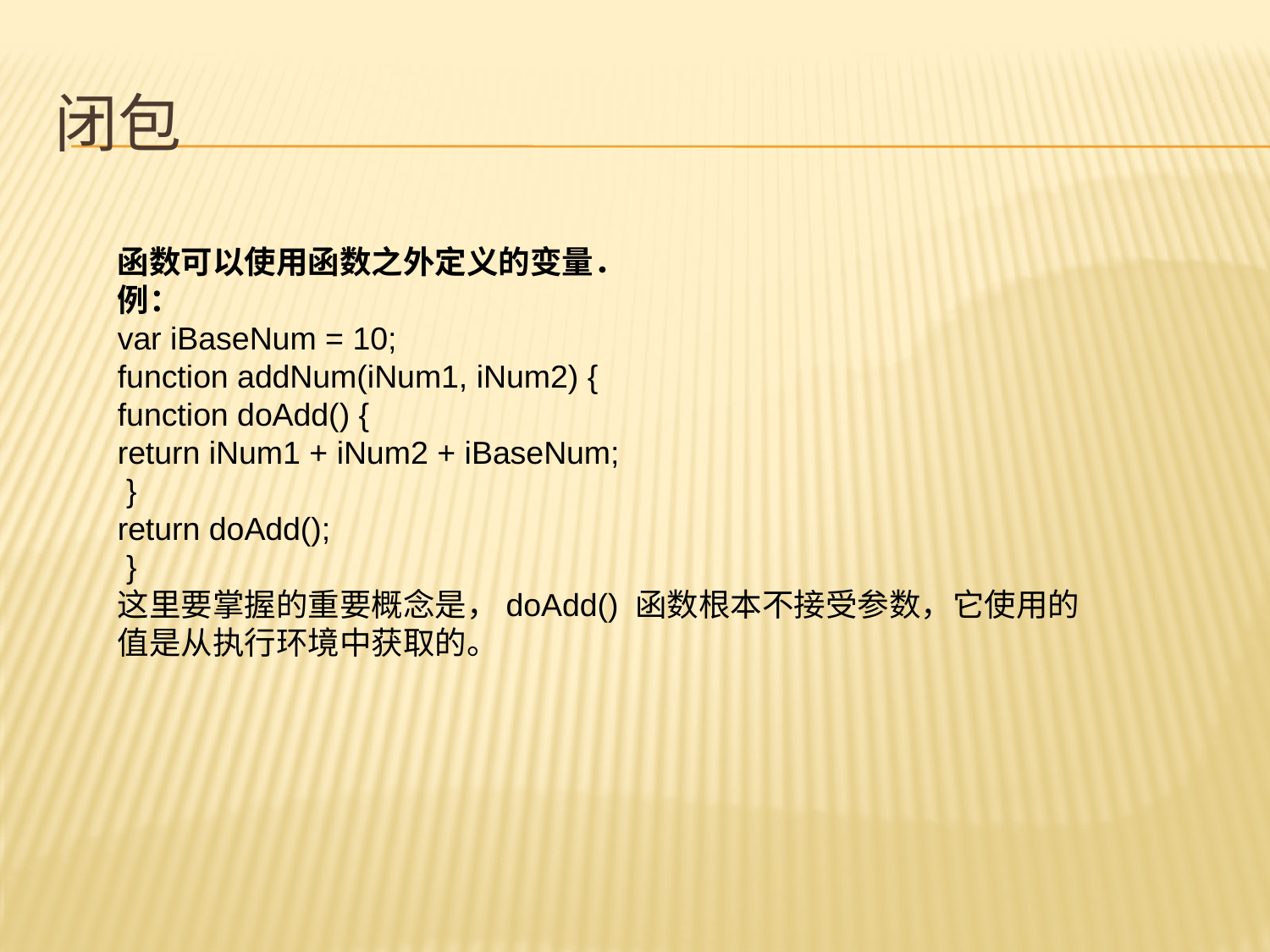

# 闭包
函数可以使用函数之外定义的变量．
例：
var iBaseNum = 10;
function addNum(iNum1, iNum2) {
function doAdd() {
return iNum1 + iNum2 + iBaseNum;
 }
return doAdd();
 }
这里要掌握的重要概念是，doAdd() 函数根本不接受参数，它使用的值是从执行环境中获取的。